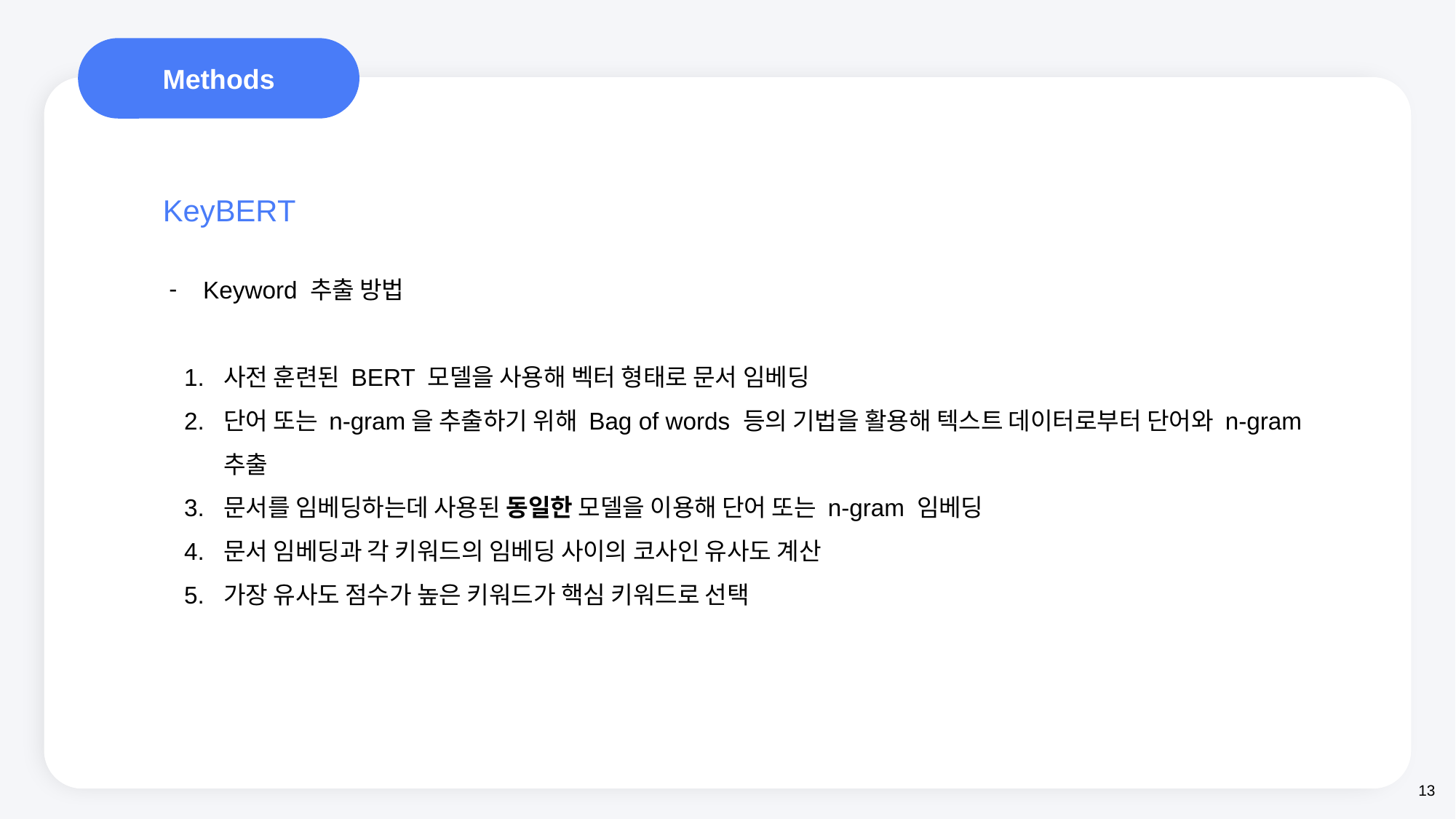

Methods

KeyBERT
Keyword 추출 방법

사전 훈련된 BERT 모델을 사용해 벡터 형태로 문서 임베딩
단어 또는 n-gram을 추출하기 위해 Bag of words 등의 기법을 활용해 텍스트 데이터로부터 단어와 n-gram 추출
문서를 임베딩하는데 사용된 동일한 모델을 이용해 단어 또는 n-gram 임베딩
문서 임베딩과 각 키워드의 임베딩 사이의 코사인 유사도 계산
가장 유사도 점수가 높은 키워드가 핵심 키워드로 선택

13